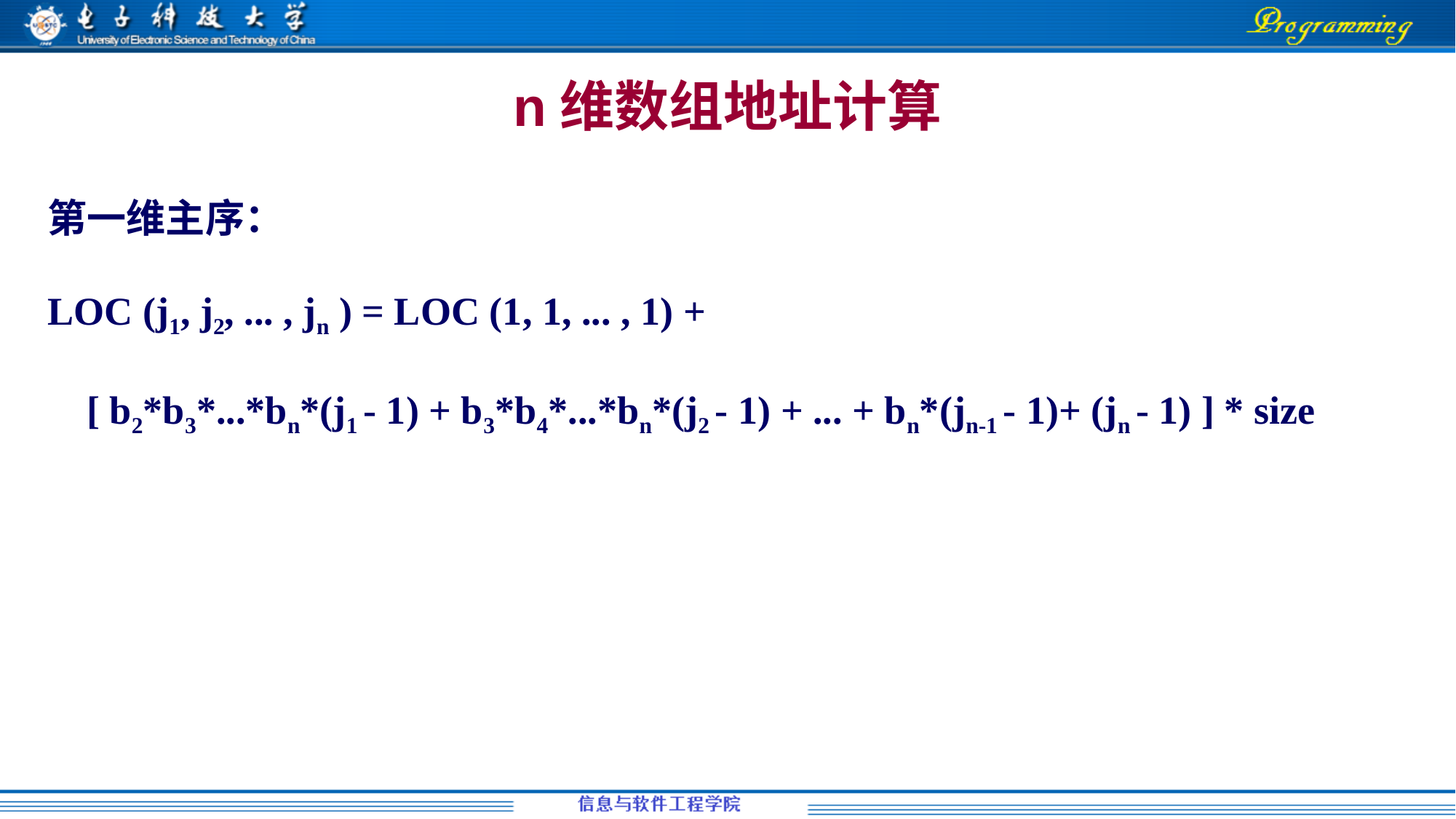

# n维数组地址计算
第一维主序：
LOC (j1, j2, ... , jn ) = LOC (1, 1, ... , 1) +
    [ b2*b3*...*bn*(j1 - 1) + b3*b4*...*bn*(j2 - 1) + ... + bn*(jn-1 - 1)+ (jn - 1) ] * size